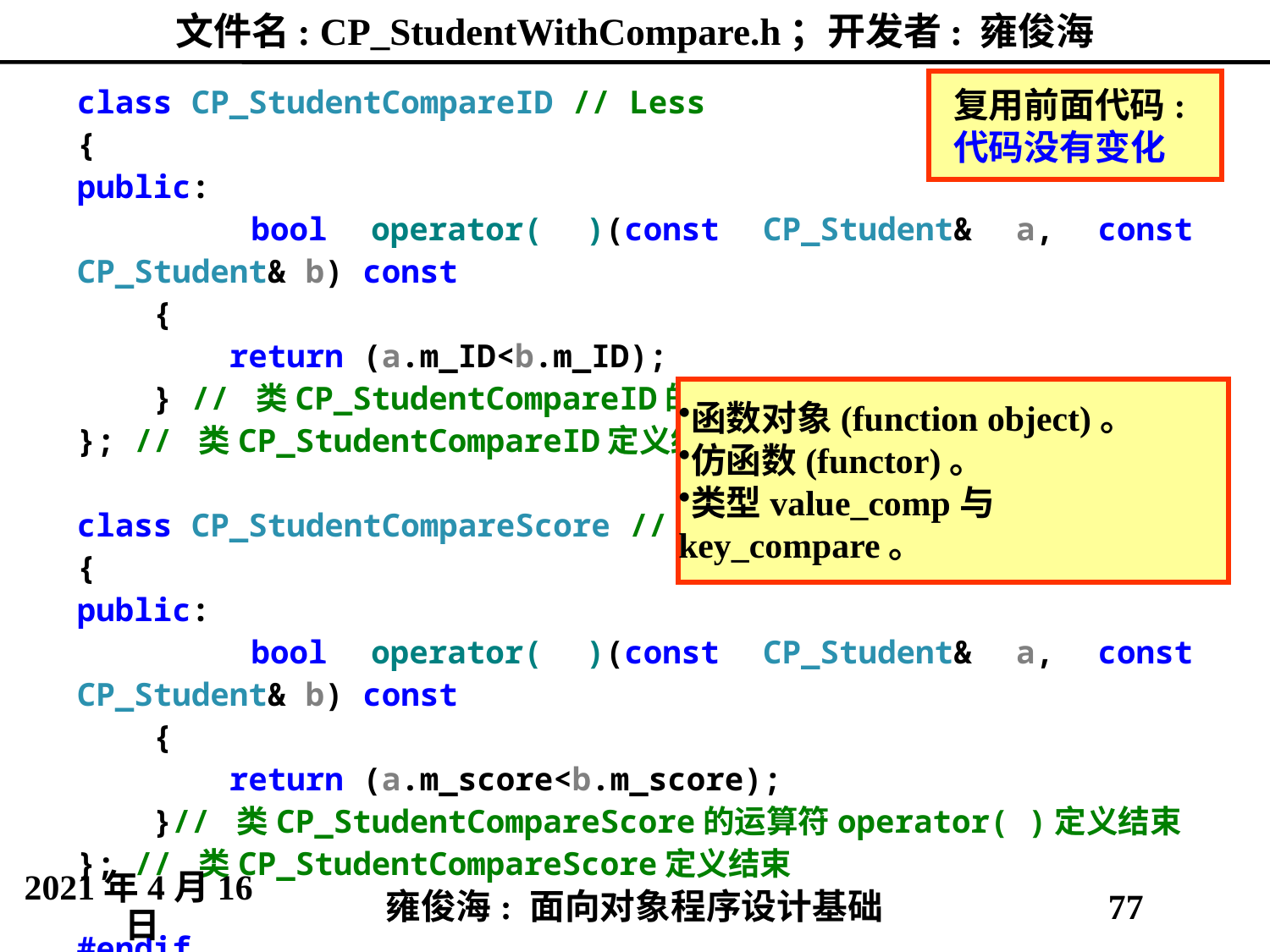

# 文件名: CP_StudentWithCompare.h；开发者: 雍俊海

class CP_StudentCompareID // Less
{
public:
    bool operator( )(const CP_Student& a, const CP_Student& b) const
    {
        return (a.m_ID<b.m_ID);
    } // 类CP_StudentCompareID的运算符operator( )定义结束
}; // 类CP_StudentCompareID定义结束

class CP_StudentCompareScore // Less
{
public:
    bool operator( )(const CP_Student& a, const CP_Student& b) const
    {
        return (a.m_score<b.m_score);
    }// 类CP_StudentCompareScore的运算符operator( )定义结束
}; // 类CP_StudentCompareScore定义结束

#endif
复用前面代码:
代码没有变化
函数对象(function object)。
仿函数(functor)。
类型value_comp与key_compare。
2021年4月16日
雍俊海: 面向对象程序设计基础
77